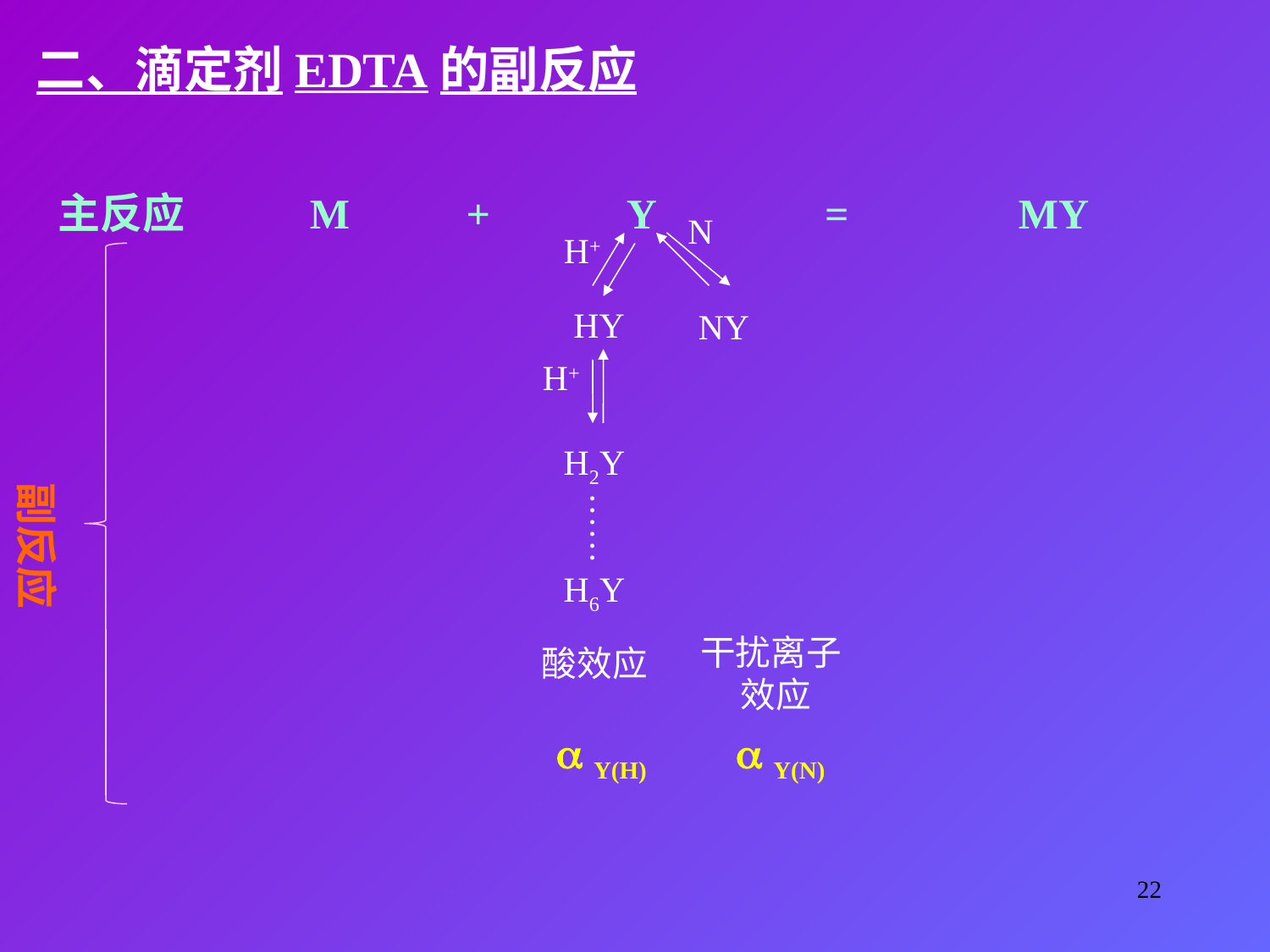

二、滴定剂EDTA的副反应
主反应            M           +             Y                =                MY
N
H+

HY
NY
H+

H2Y
副反应
······
H6Y
干扰离子
    效应
酸效应
α Y(H)
α Y(N)
22